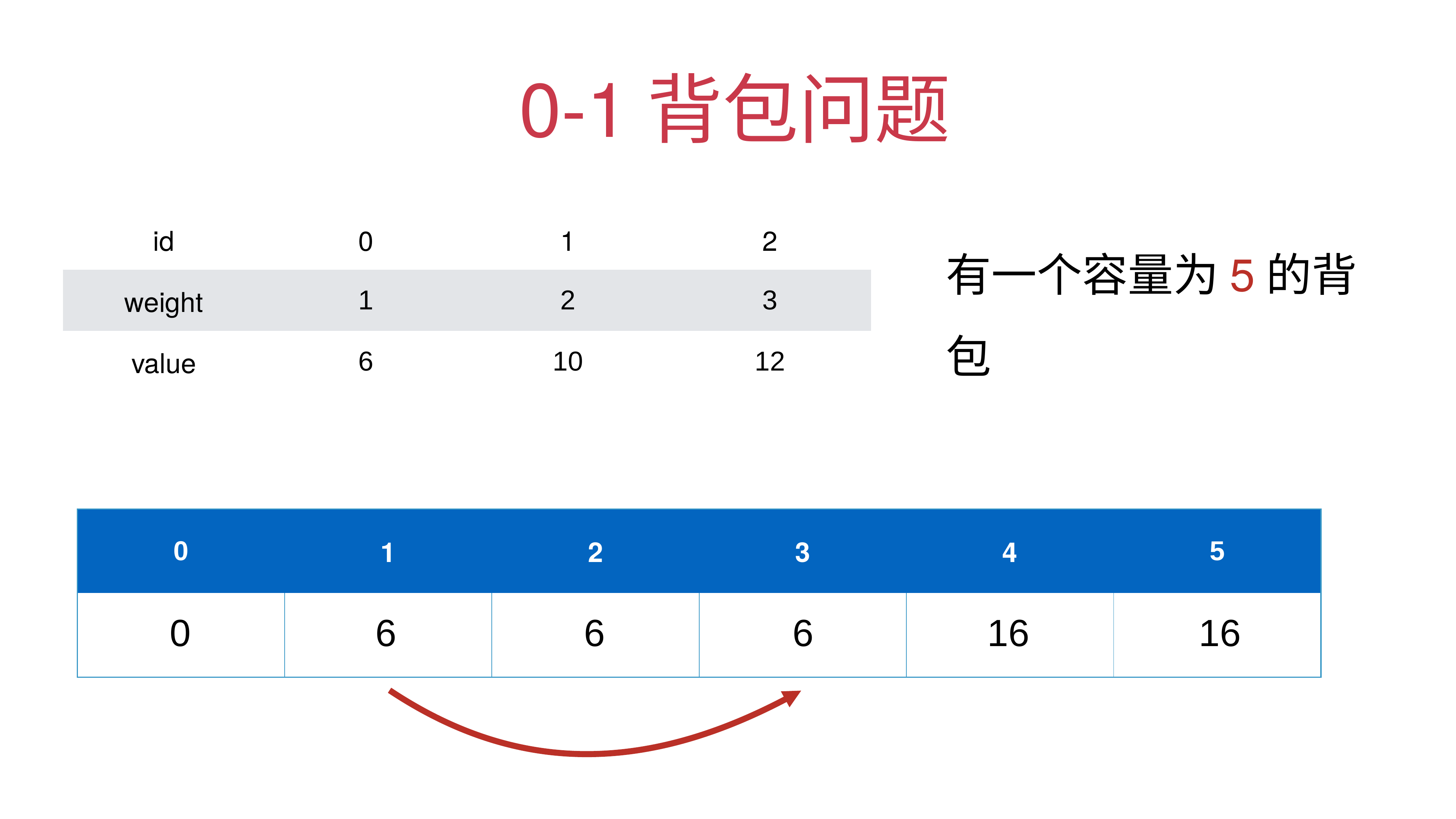

# 0-1背包问题
| id | 0 | 1 | 2 |
| --- | --- | --- | --- |
| weight | 1 | 2 | 3 |
| value | 6 | 10 | 12 |
有一个容量为5的背包
| 0 | 1 | 2 | 3 | 4 | 5 |
| --- | --- | --- | --- | --- | --- |
|  |  |  |  |  |  |
0
6
6
6
16
16